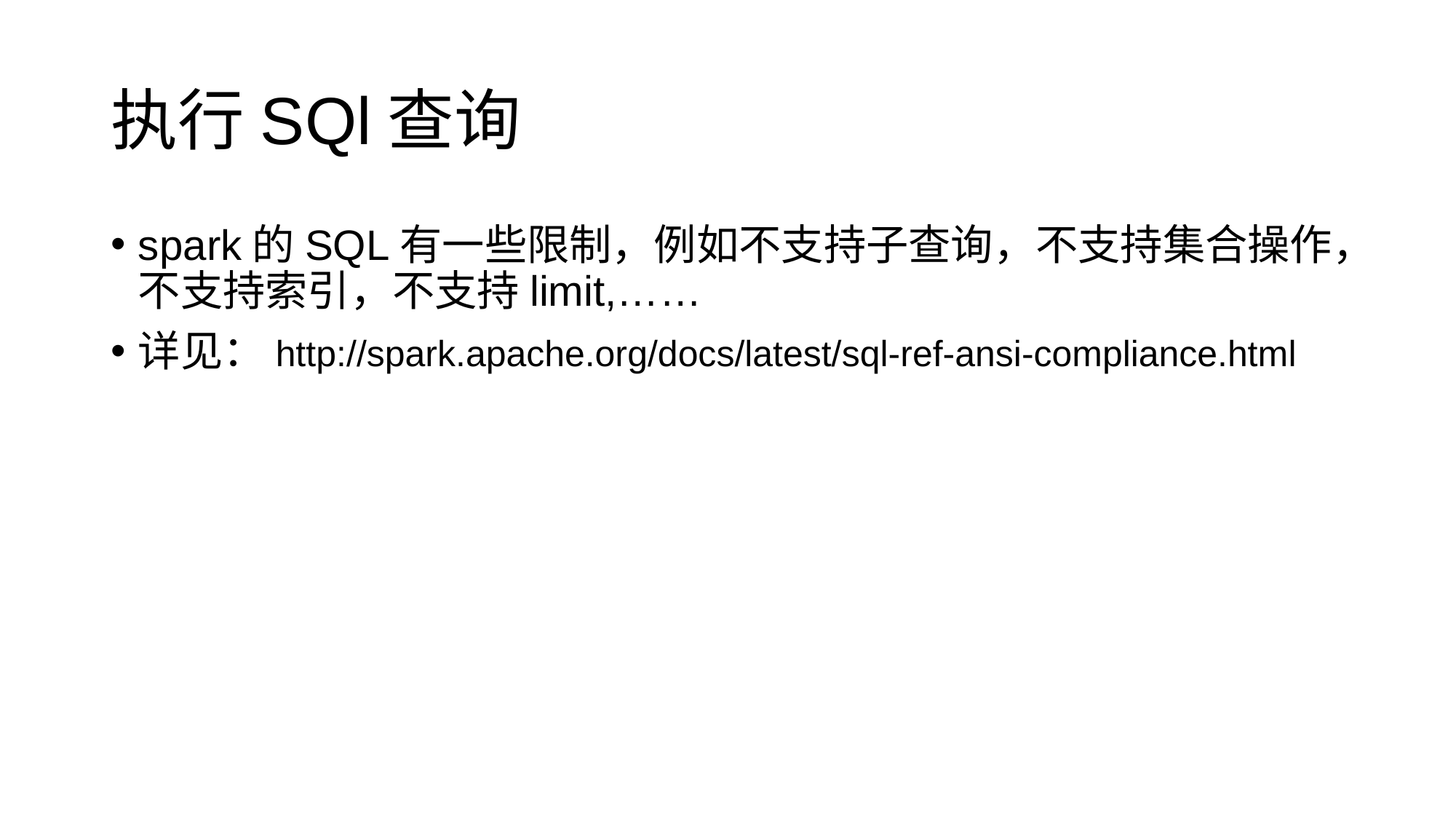

# 执行SQl查询
spark的SQL有一些限制，例如不支持子查询，不支持集合操作，不支持索引，不支持limit,……
详见：http://spark.apache.org/docs/latest/sql-ref-ansi-compliance.html